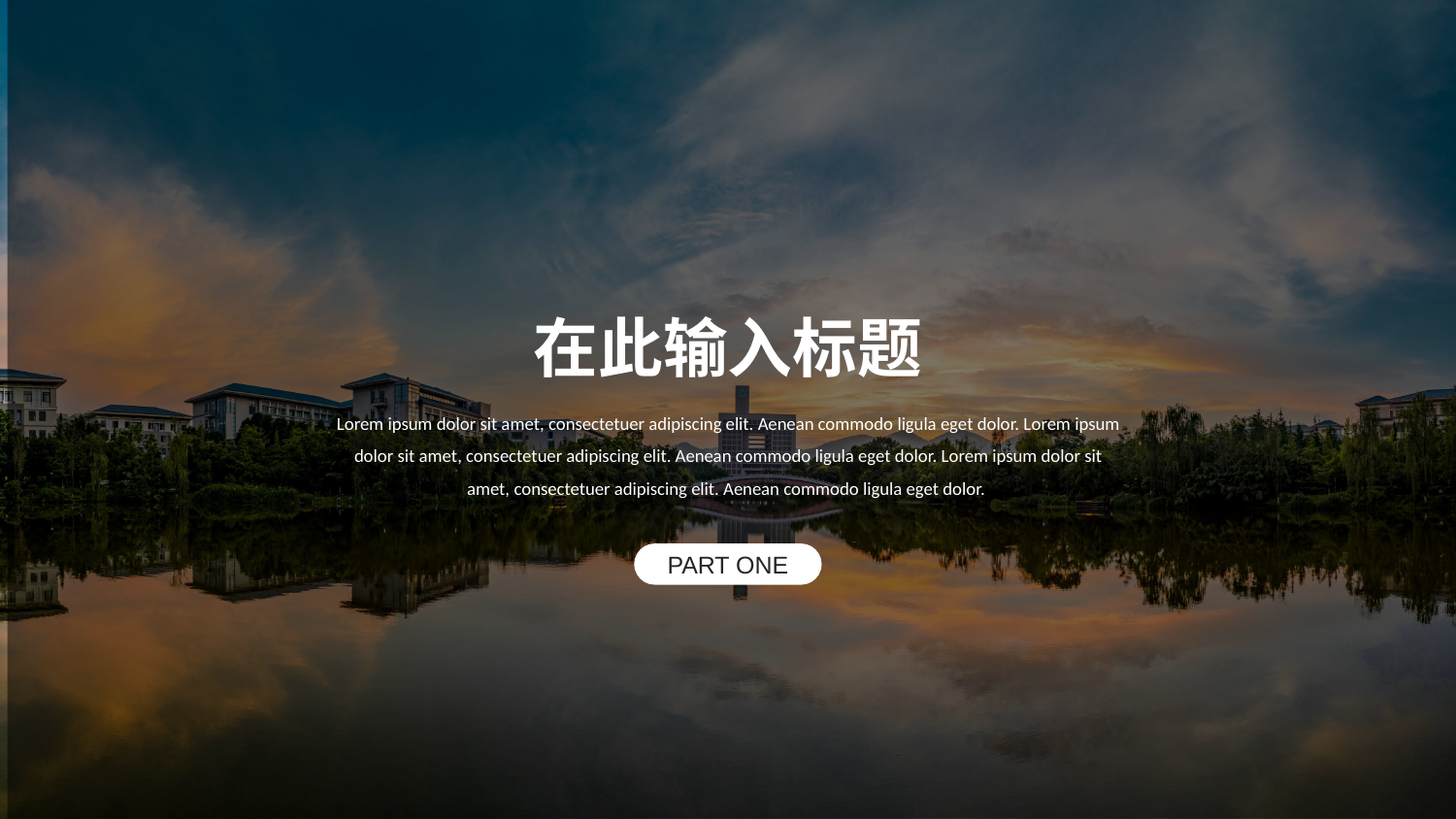

在此输入标题
Lorem ipsum dolor sit amet, consectetuer adipiscing elit. Aenean commodo ligula eget dolor. Lorem ipsum dolor sit amet, consectetuer adipiscing elit. Aenean commodo ligula eget dolor. Lorem ipsum dolor sit amet, consectetuer adipiscing elit. Aenean commodo ligula eget dolor.
PART ONE